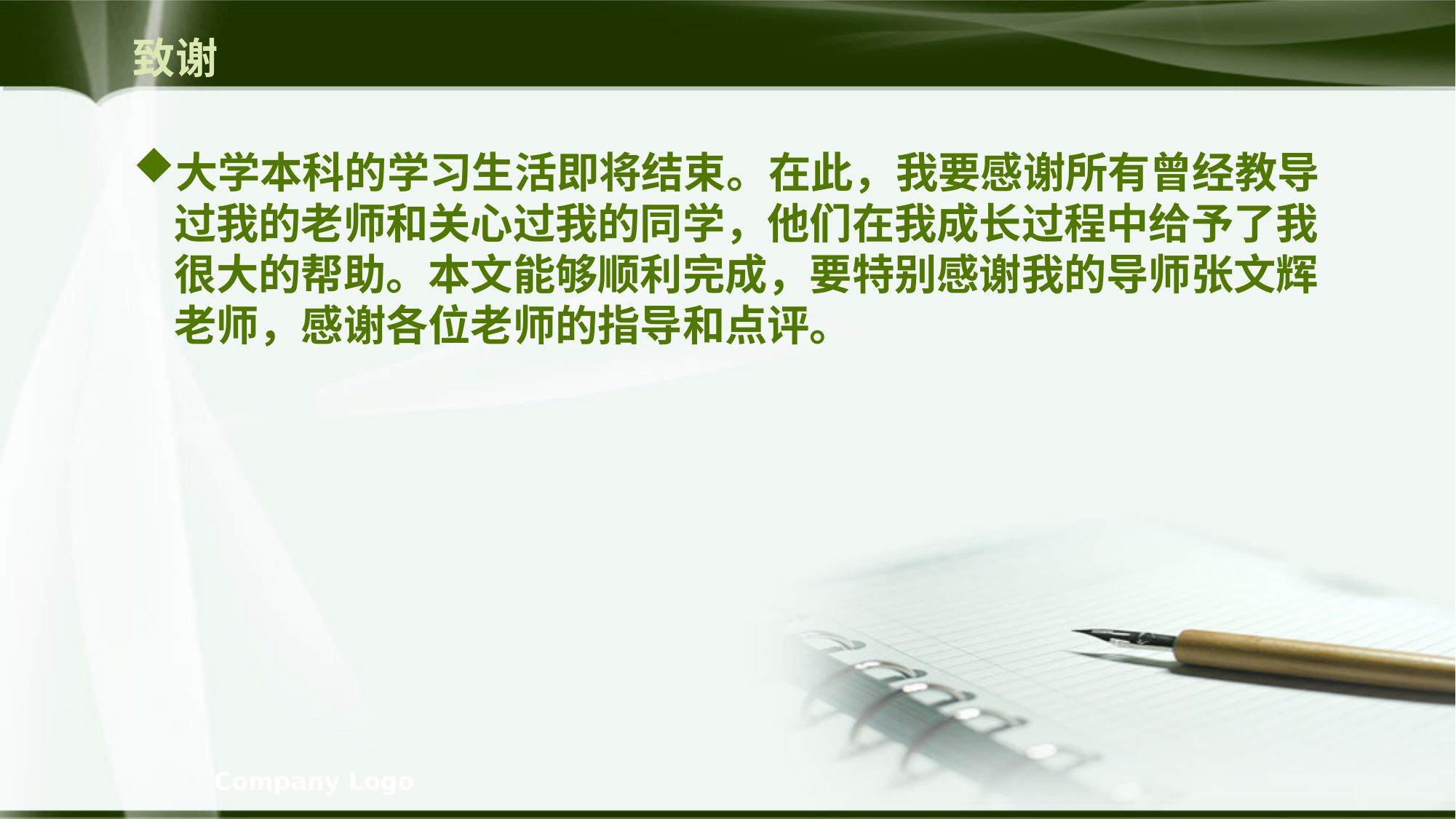

致谢
大学本科的学习生活即将结束。在此，我要感谢所有曾经教导过我的老师和关心过我的同学，他们在我成长过程中给予了我很大的帮助。本文能够顺利完成，要特别感谢我的导师张文辉老师，感谢各位老师的指导和点评。
Company Logo